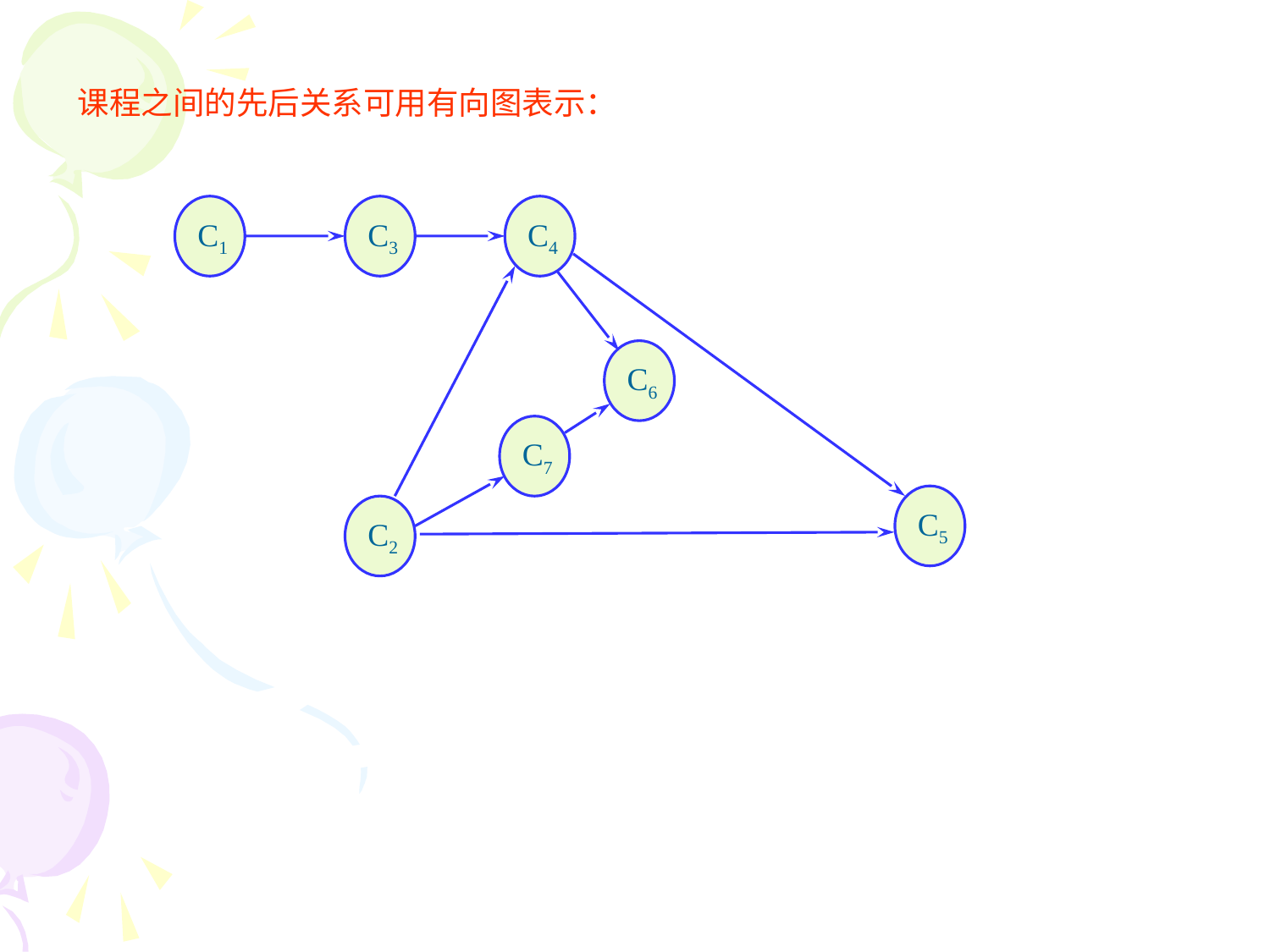

课程之间的先后关系可用有向图表示：
C1
C3
C4

C6

C7

C5
C2